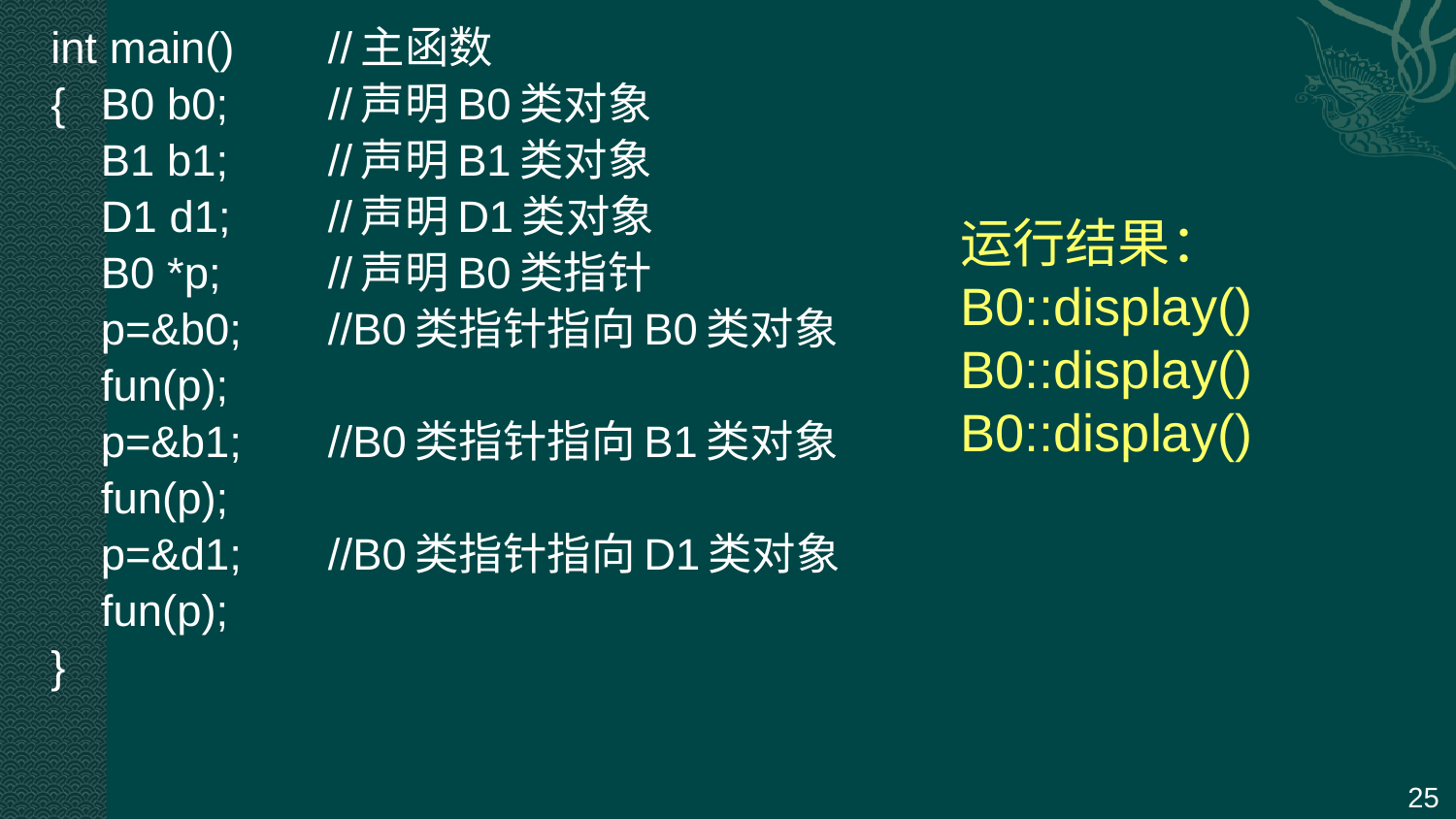

int main()	//主函数
{	B0 b0;	//声明B0类对象
	B1 b1;	//声明B1类对象
	D1 d1;	//声明D1类对象
	B0 *p;	//声明B0类指针
	p=&b0;	//B0类指针指向B0类对象
	fun(p);
	p=&b1;	//B0类指针指向B1类对象
	fun(p);
	p=&d1;	//B0类指针指向D1类对象
	fun(p);
}
运行结果：
B0::display()
B0::display()
B0::display()
25